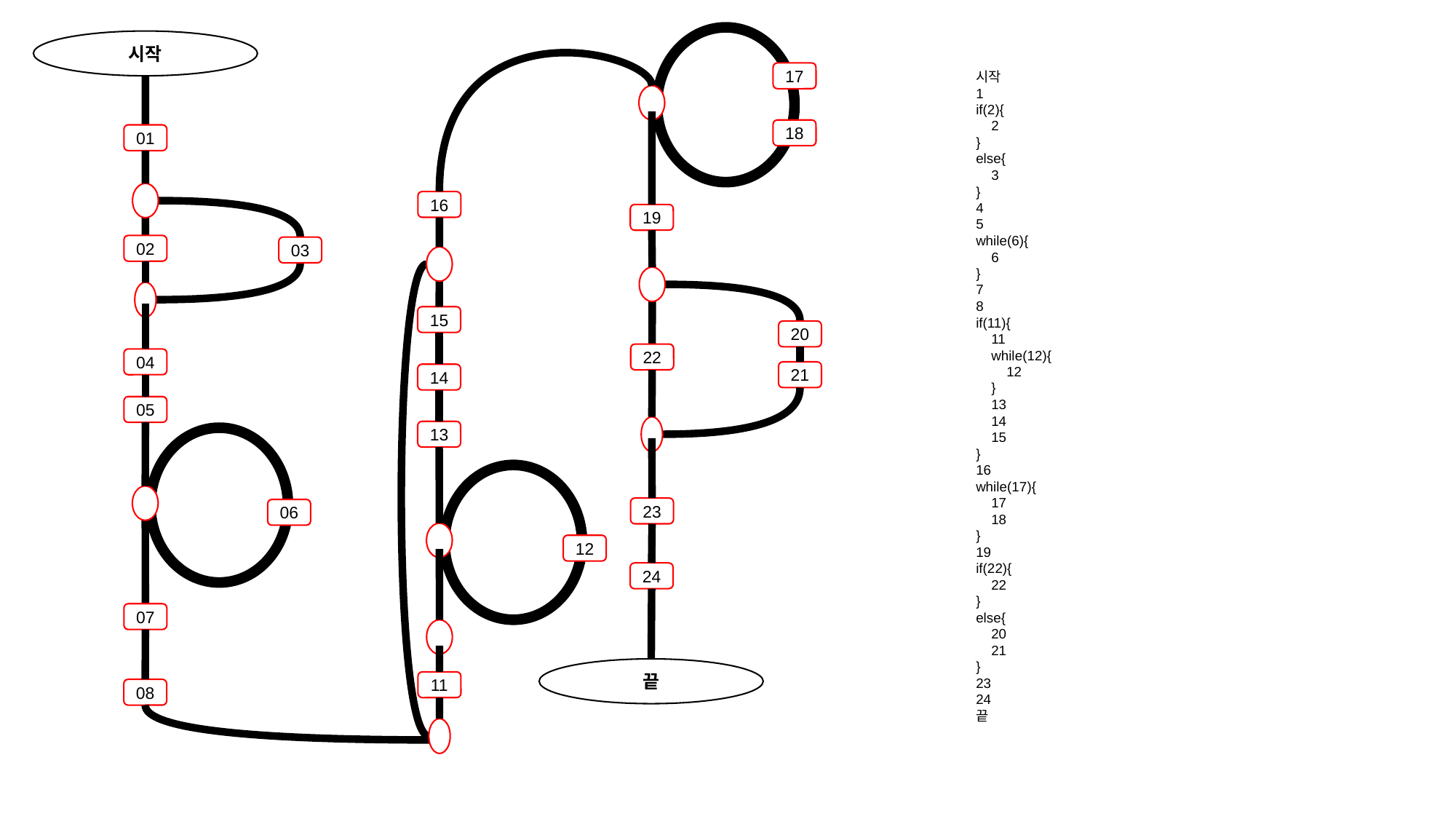

시작
17
시작
1
if(2){
    2
}
else{
    3
}
4
5
while(6){
    6
}
7
8
if(11){
    11
    while(12){
        12
    }
    13
    14
    15
}
16
while(17){
    17
    18
}
19
if(22){
    22
}
else{
    20
    21
}
23
24
끝
18
01

16
19
02
03

15
20
22
04
21
14
05

13

23
06
12
24
07

끝
11
08